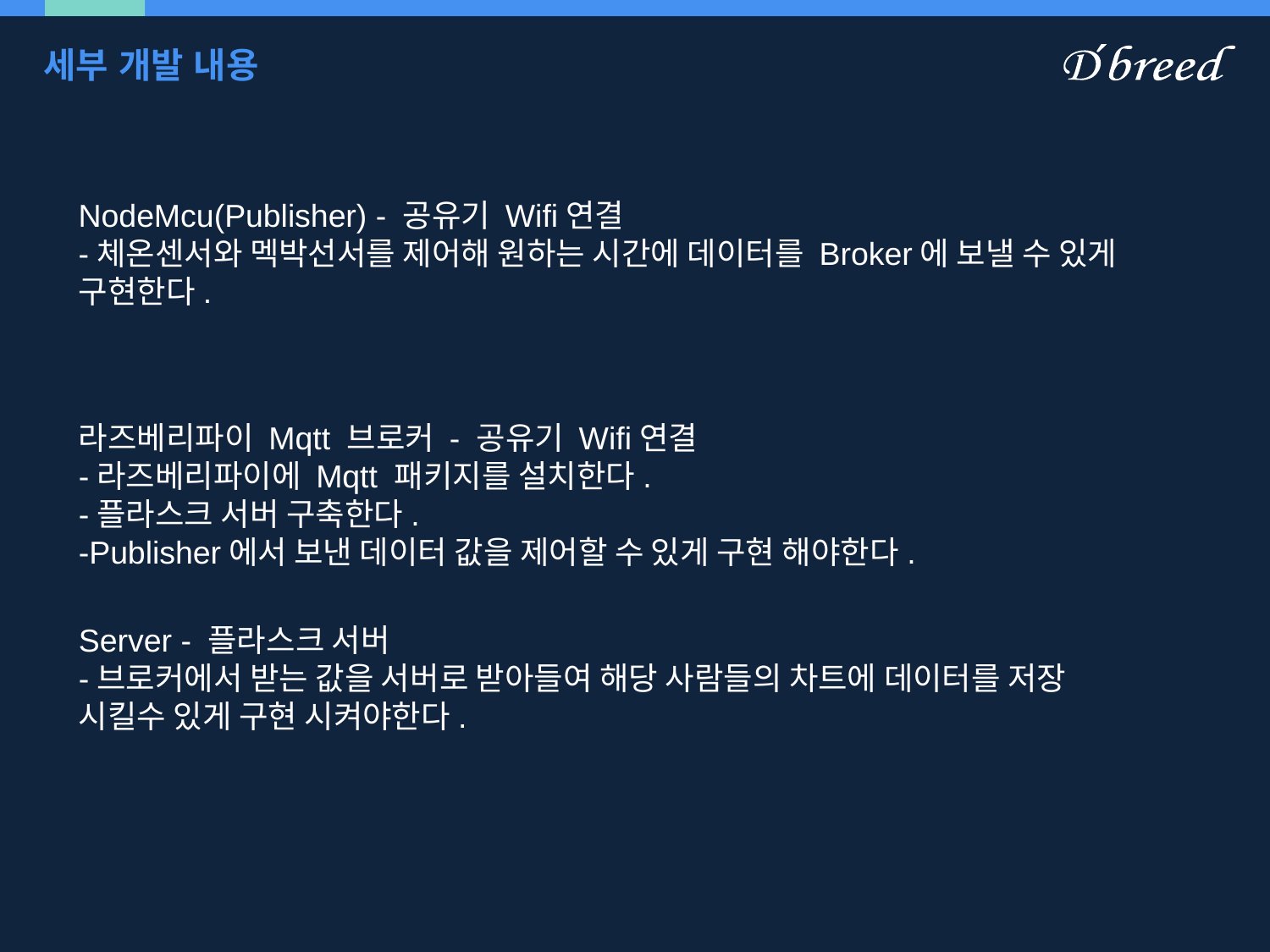

# 세부 개발 내용
NodeMcu(Publisher) - 공유기 Wifi연결
-체온센서와 멕박선서를 제어해 원하는 시간에 데이터를 Broker에 보낼 수 있게 구현한다.
라즈베리파이 Mqtt 브로커 - 공유기 Wifi연결
-라즈베리파이에 Mqtt 패키지를 설치한다.
-플라스크 서버 구축한다.
-Publisher에서 보낸 데이터 값을 제어할 수 있게 구현 해야한다.

Server - 플라스크 서버
-브로커에서 받는 값을 서버로 받아들여 해당 사람들의 차트에 데이터를 저장 시킬수 있게 구현 시켜야한다.